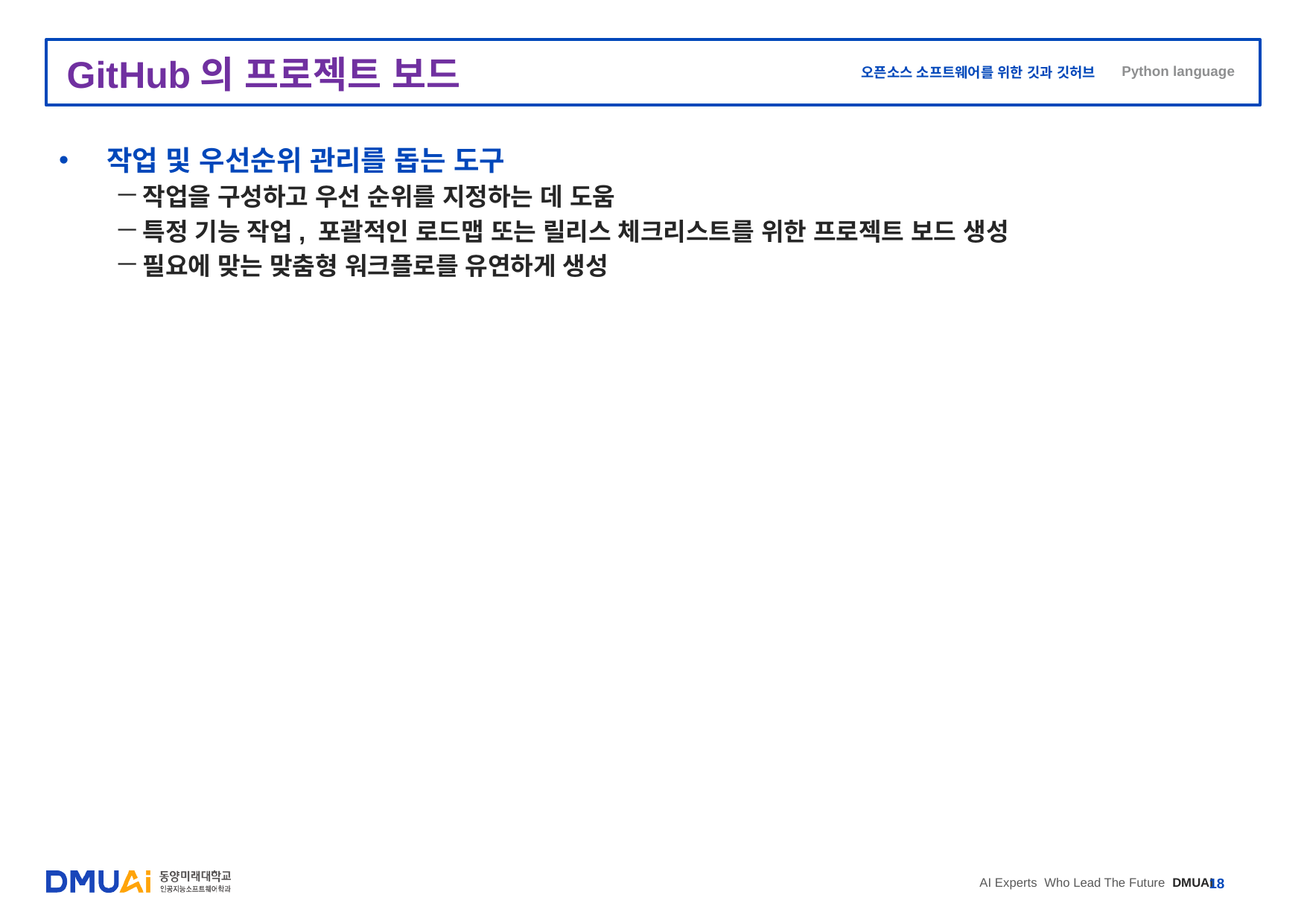

# GitHub의 프로젝트 보드
작업 및 우선순위 관리를 돕는 도구
작업을 구성하고 우선 순위를 지정하는 데 도움
특정 기능 작업, 포괄적인 로드맵 또는 릴리스 체크리스트를 위한 프로젝트 보드 생성
필요에 맞는 맞춤형 워크플로를 유연하게 생성